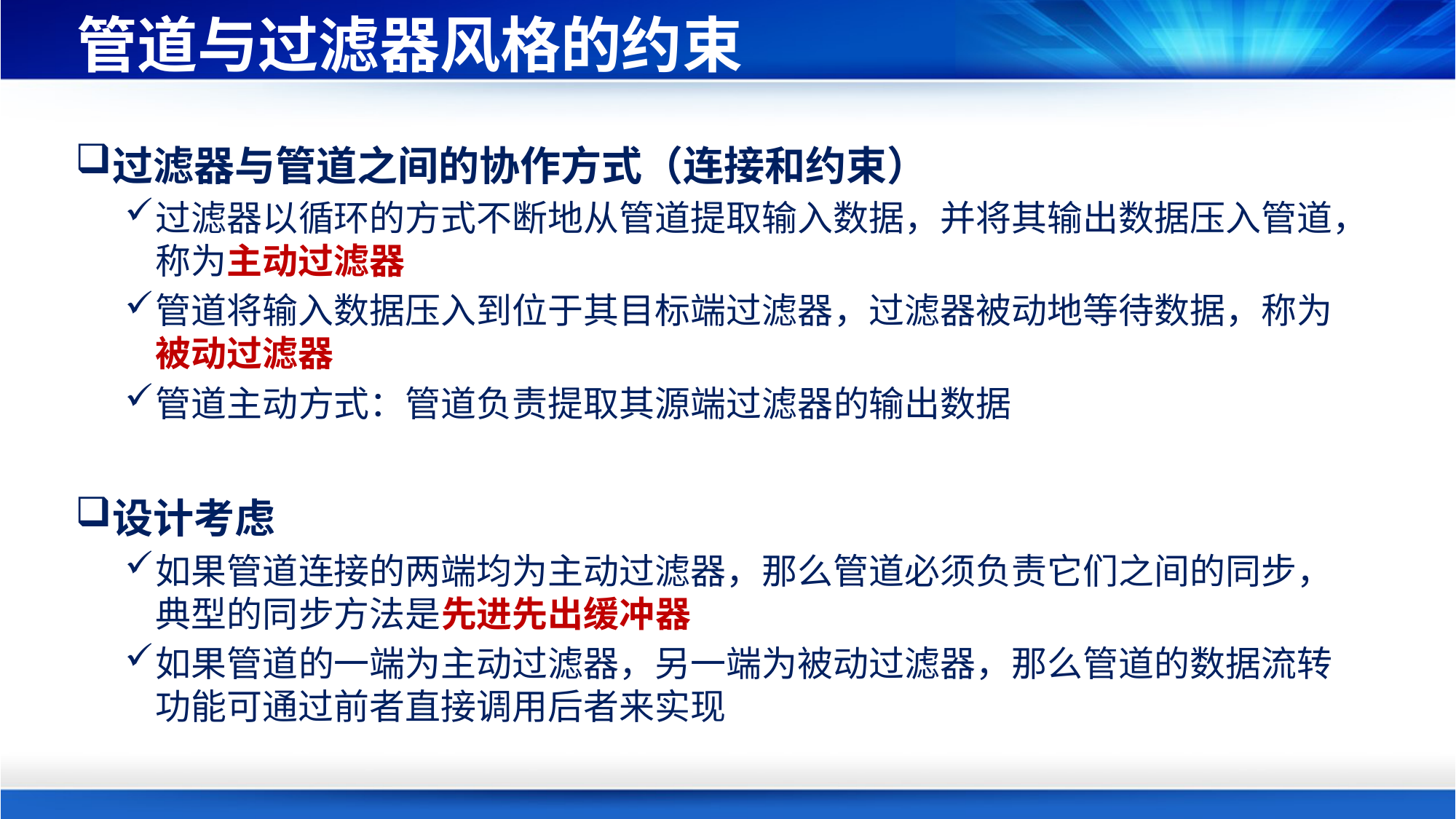

# 管道与过滤器风格的约束
过滤器与管道之间的协作方式（连接和约束）
过滤器以循环的方式不断地从管道提取输入数据，并将其输出数据压入管道，称为主动过滤器
管道将输入数据压入到位于其目标端过滤器，过滤器被动地等待数据，称为被动过滤器
管道主动方式：管道负责提取其源端过滤器的输出数据

设计考虑
如果管道连接的两端均为主动过滤器，那么管道必须负责它们之间的同步，典型的同步方法是先进先出缓冲器
如果管道的一端为主动过滤器，另一端为被动过滤器，那么管道的数据流转功能可通过前者直接调用后者来实现